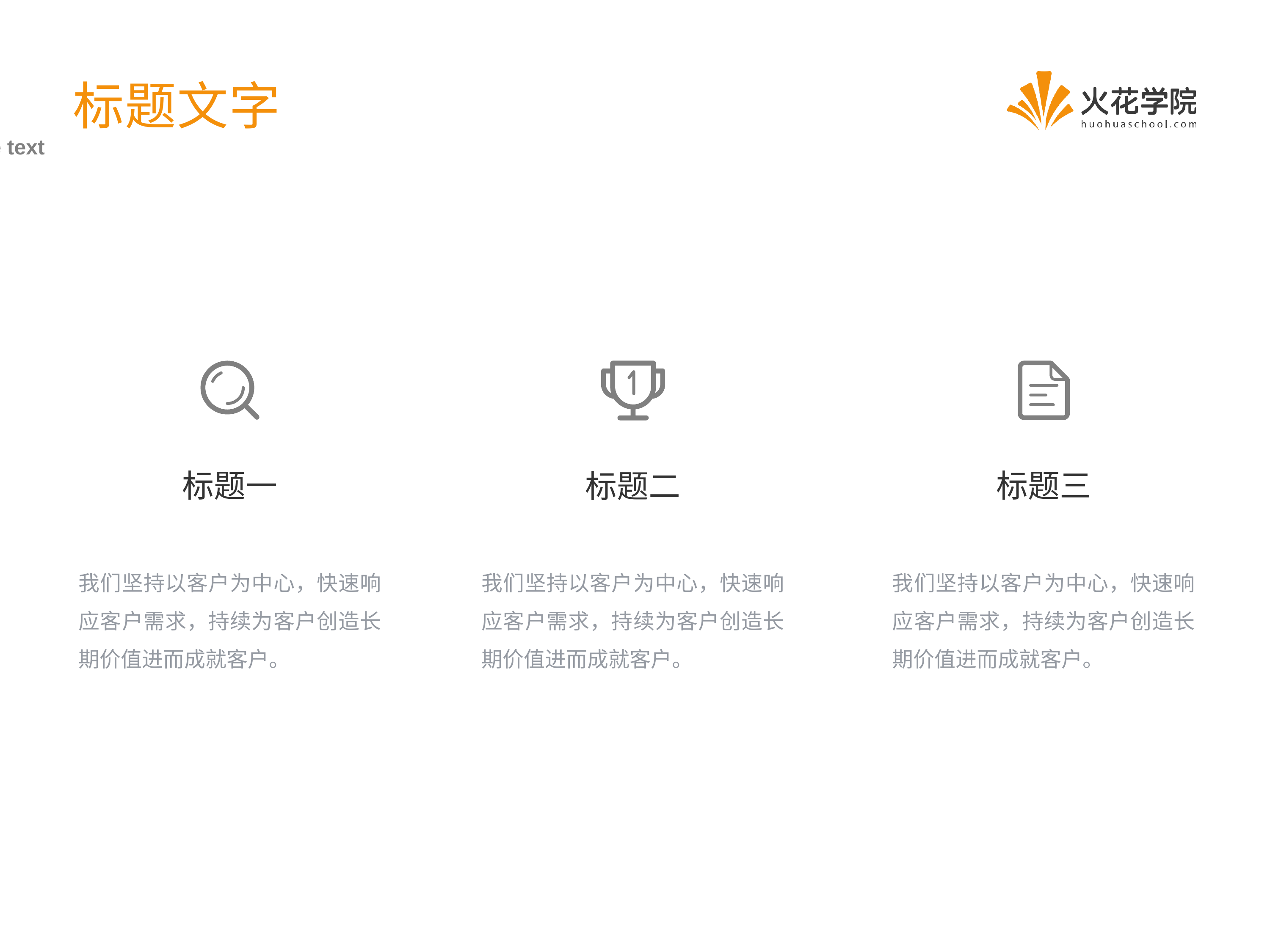

标题文字
Title text

标题一
标题三
标题二
我们坚持以客户为中心，快速响应客户需求，持续为客户创造长期价值进而成就客户。
我们坚持以客户为中心，快速响应客户需求，持续为客户创造长期价值进而成就客户。
我们坚持以客户为中心，快速响应客户需求，持续为客户创造长期价值进而成就客户。